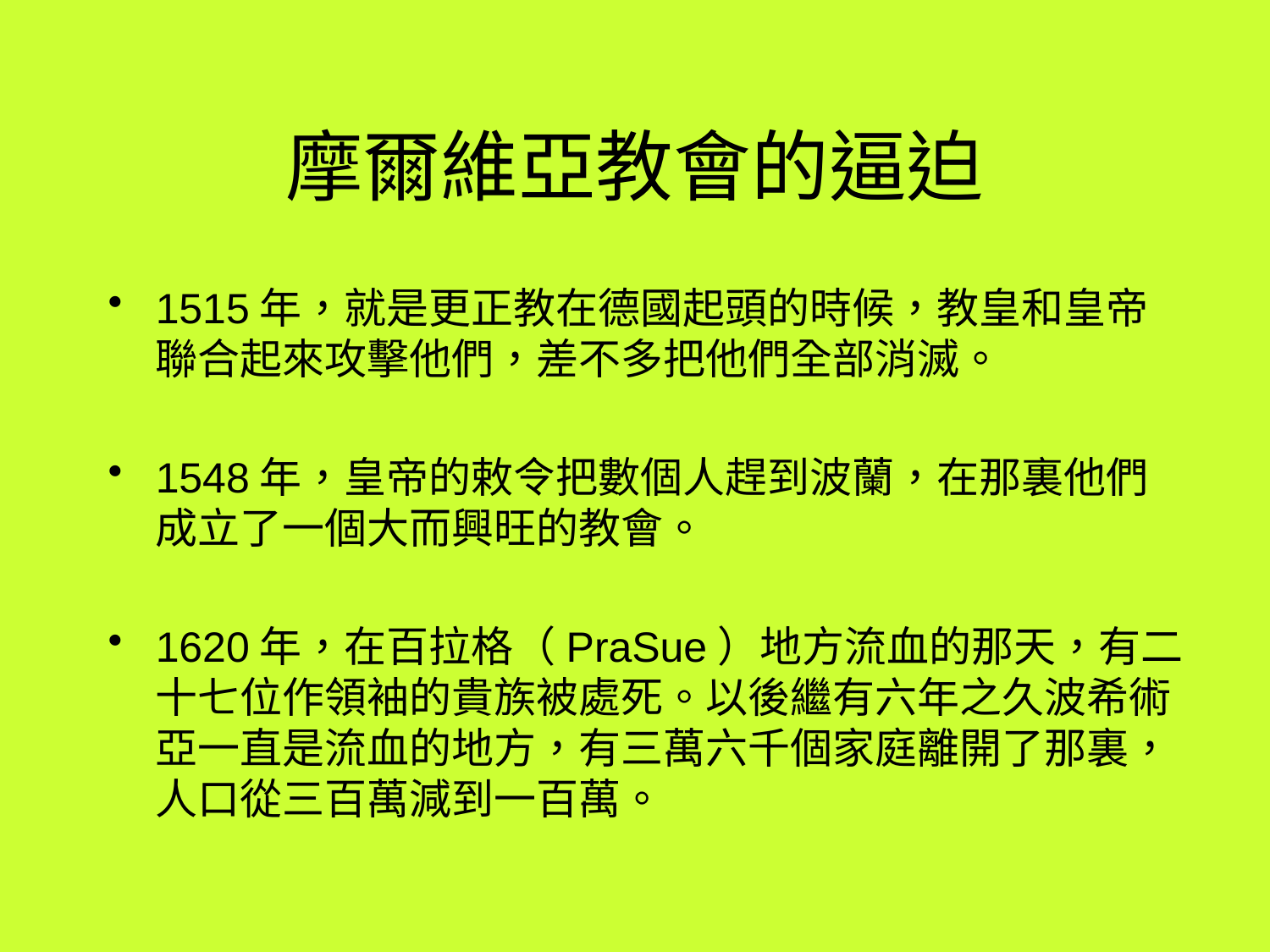

# 摩爾維亞教會的逼迫
1515年，就是更正教在德國起頭的時候，教皇和皇帝聯合起來攻擊他們，差不多把他們全部消滅。

1548年，皇帝的敕令把數個人趕到波蘭，在那裏他們成立了一個大而興旺的教會。

1620年，在百拉格（PraSue）地方流血的那天，有二十七位作領袖的貴族被處死。以後繼有六年之久波希術亞一直是流血的地方，有三萬六千個家庭離開了那裏，人口從三百萬減到一百萬。